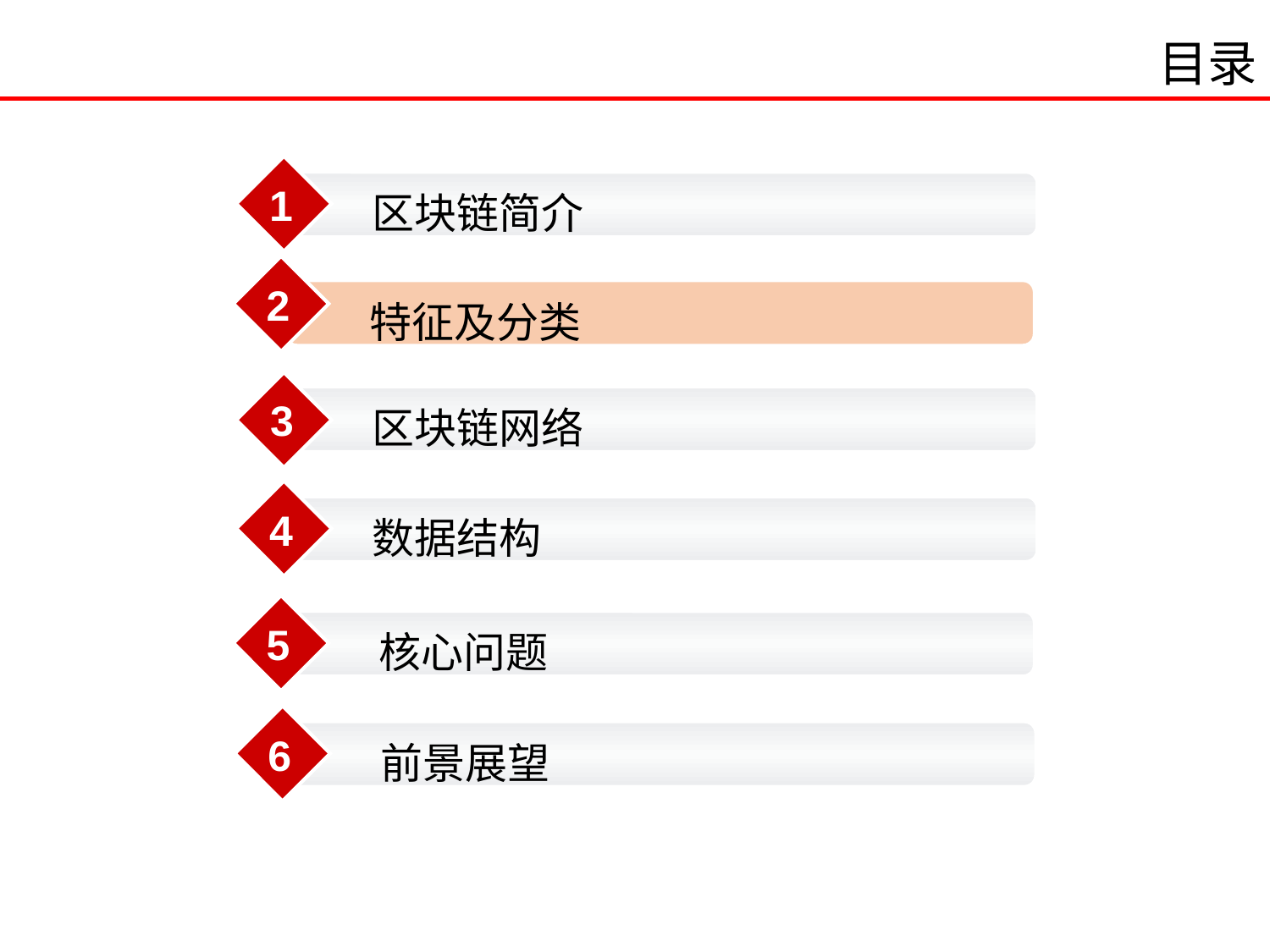

目录

1

   区块链简介

2

   特征及分类

3

   区块链网络

4

   数据结构

5

    核心问题

6

    前景展望